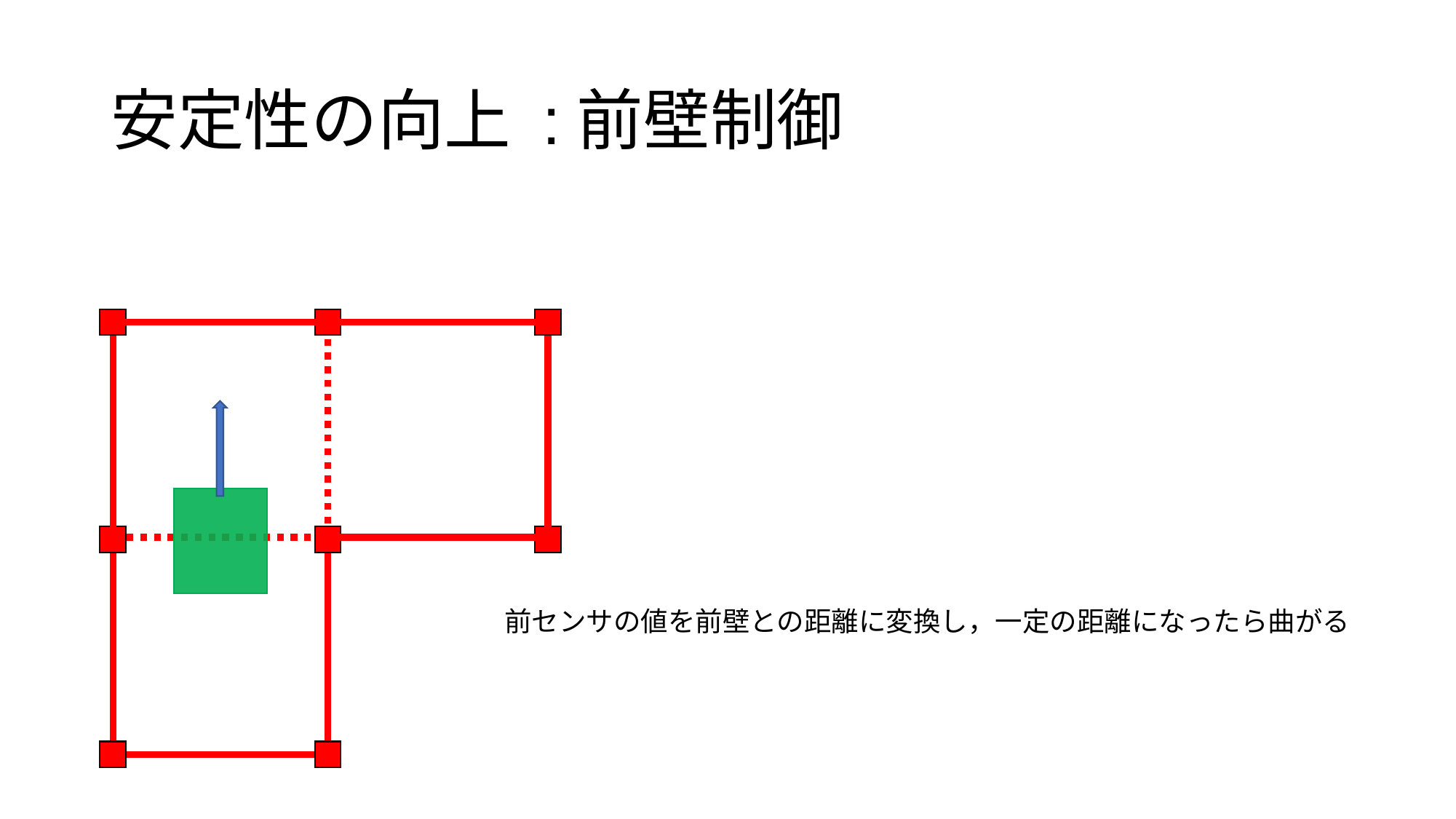

# 安定性の向上 :前壁制御

前センサの値を前壁との距離に変換し，一定の距離になったら曲がる